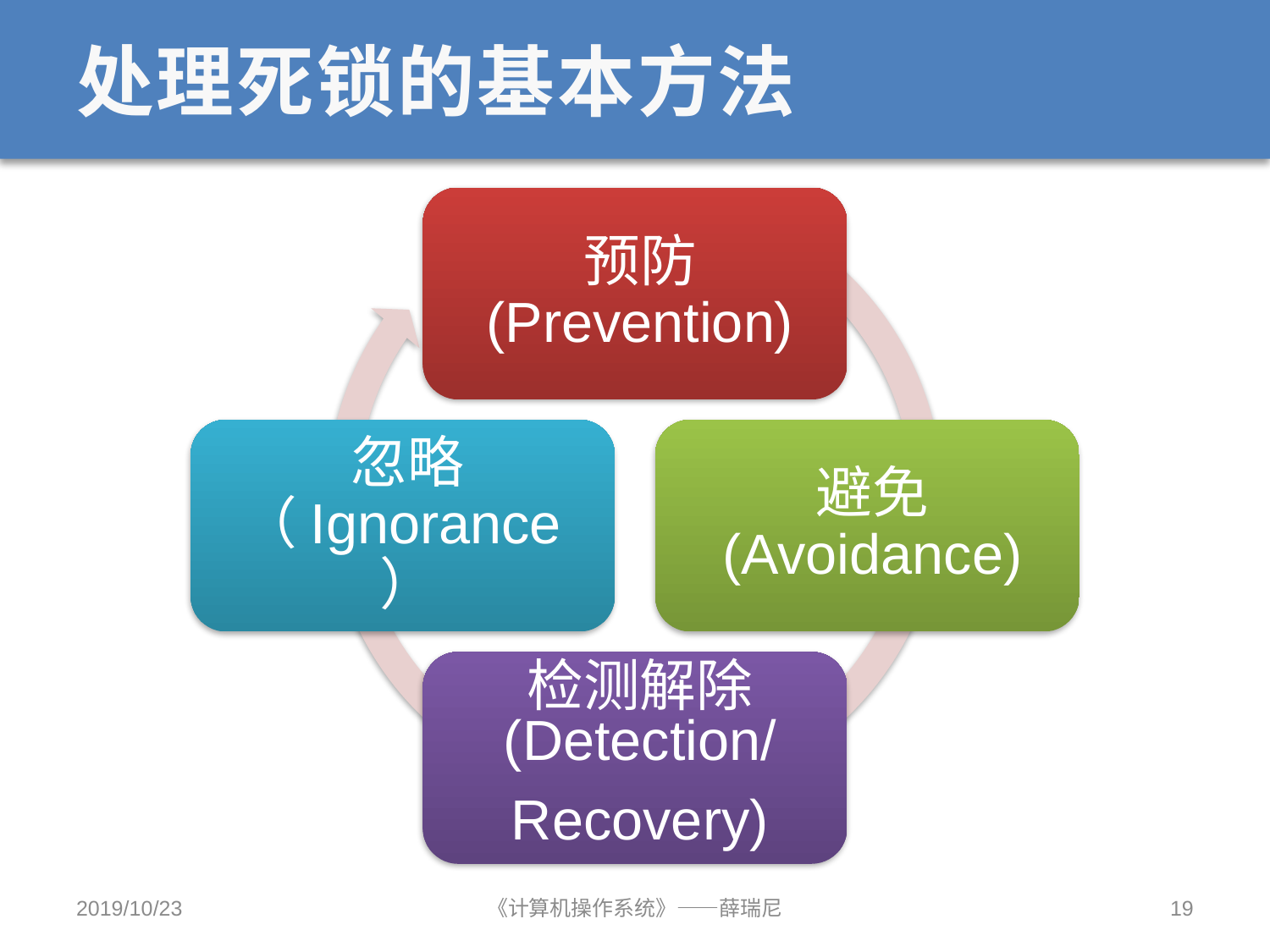

# 处理死锁的基本方法
预防
(Prevention)
避免
(Avoidance)
检测解除
(Detection/
Recovery)
忽略
（Ignorance）
2019/10/23
《计算机操作系统》——薛瑞尼
19